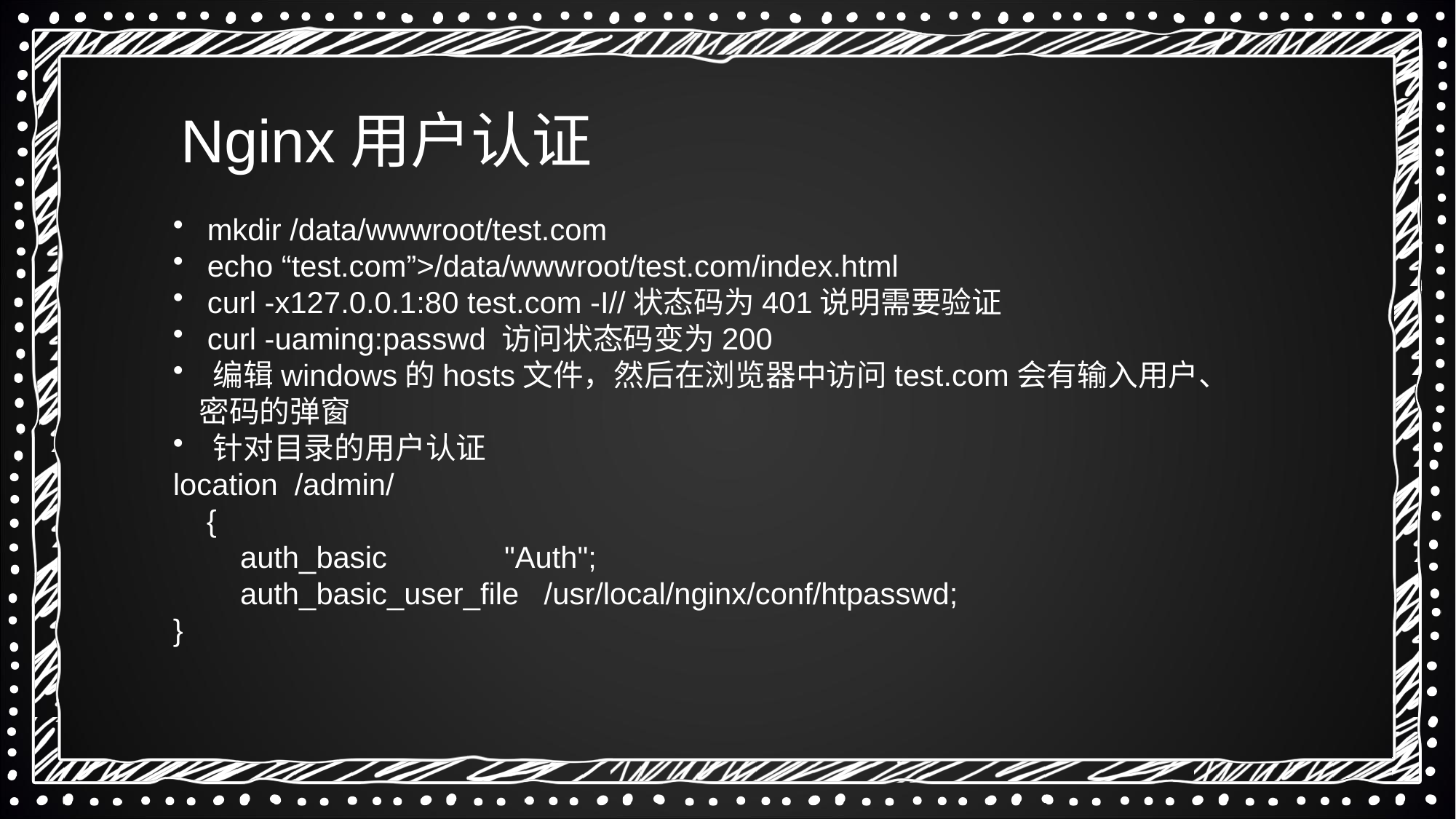

Nginx用户认证
 mkdir /data/wwwroot/test.com
 echo “test.com”>/data/wwwroot/test.com/index.html
 curl -x127.0.0.1:80 test.com -I//状态码为401说明需要验证
 curl -uaming:passwd 访问状态码变为200
 编辑windows的hosts文件，然后在浏览器中访问test.com会有输入用户、密码的弹窗
 针对目录的用户认证
location  /admin/
    {
        auth_basic              "Auth";
        auth_basic_user_file   /usr/local/nginx/conf/htpasswd;
}